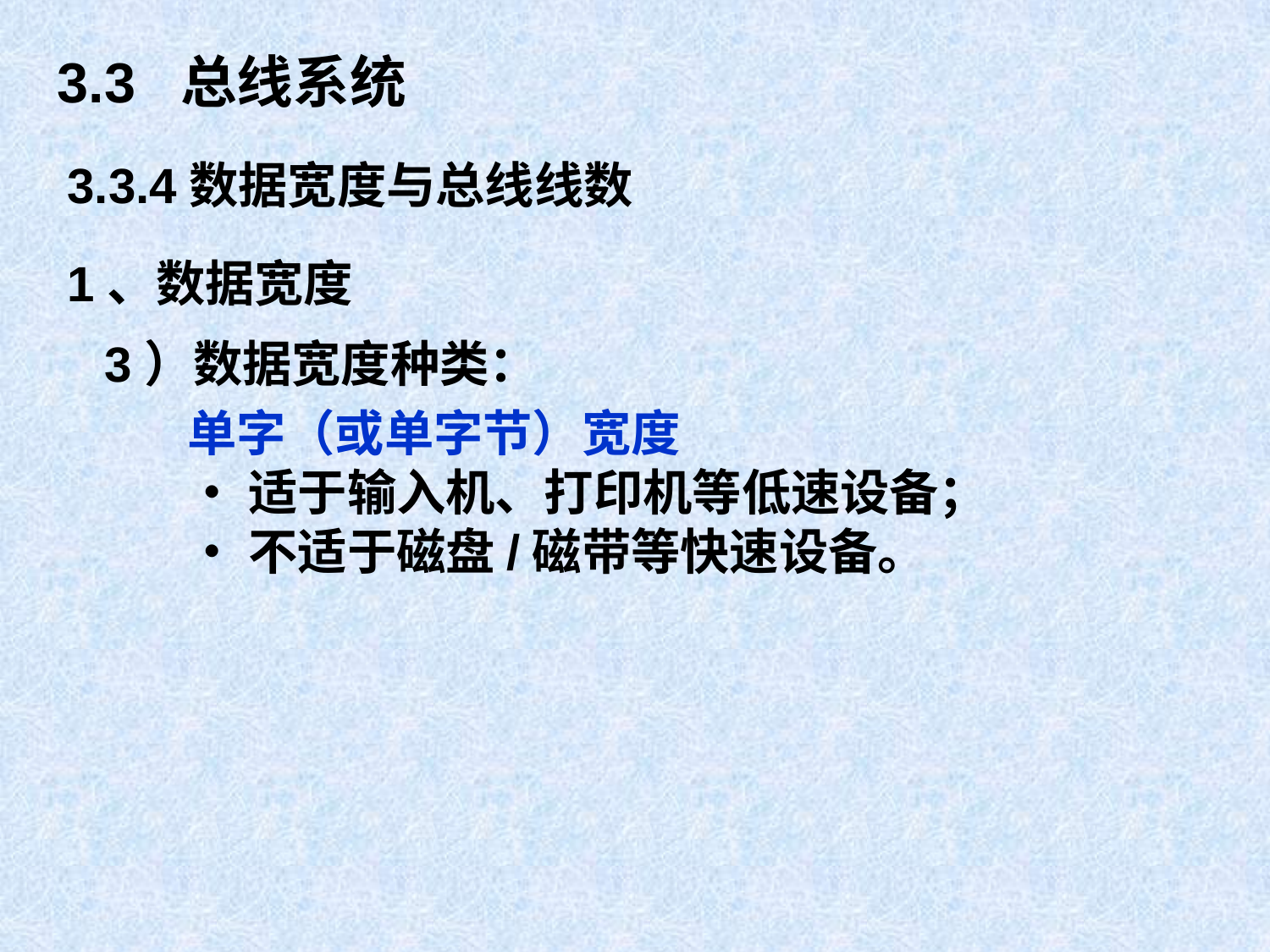

3.3  总线系统
3.3.4数据宽度与总线线数

1、数据宽度
3）数据宽度种类：
单字（或单字节）宽度
•适于输入机、打印机等低速设备；
•不适于磁盘/磁带等快速设备。